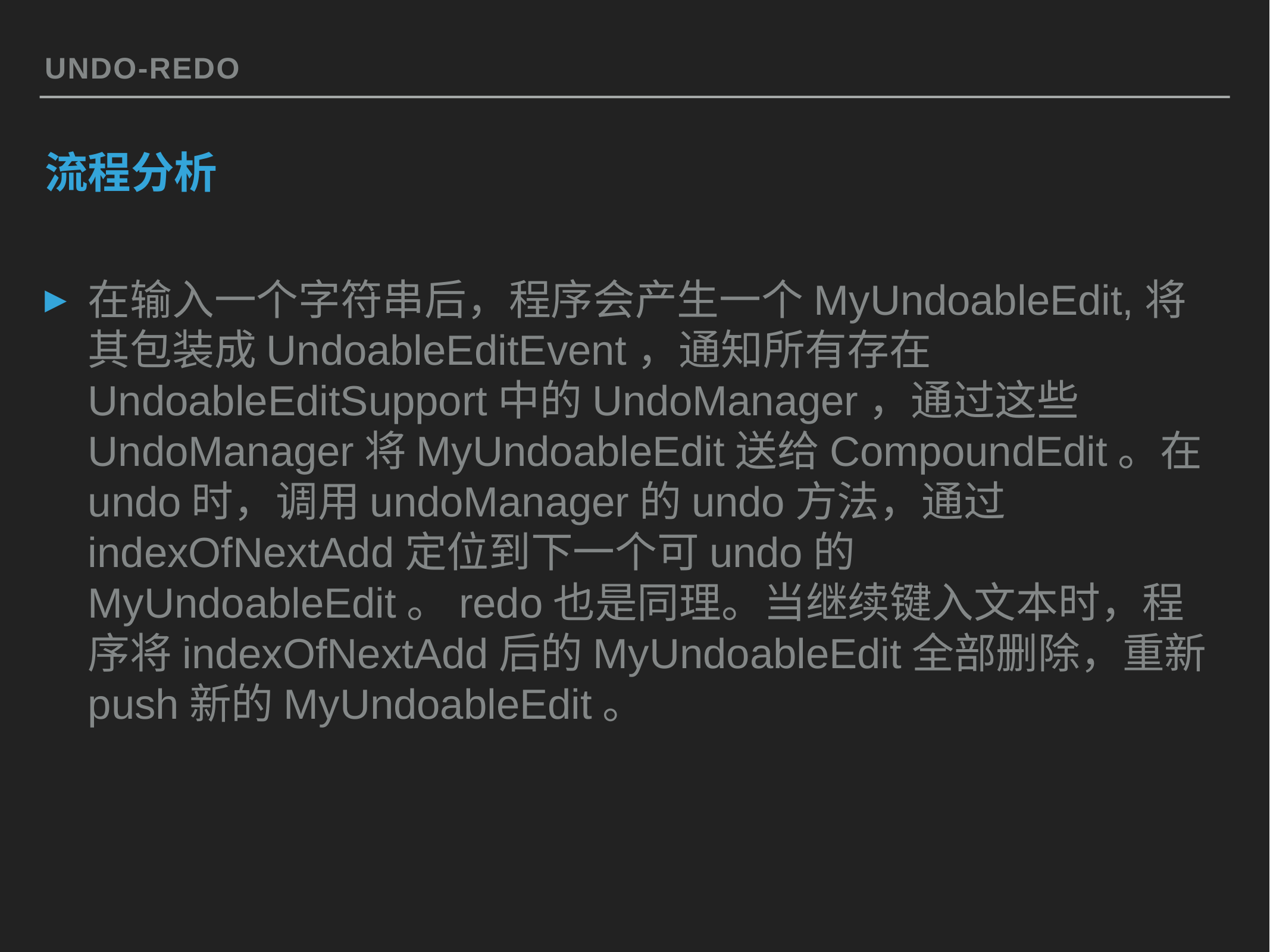

undo-redo
# 流程分析
在输入一个字符串后，程序会产生一个MyUndoableEdit,将其包装成UndoableEditEvent，通知所有存在UndoableEditSupport中的UndoManager，通过这些UndoManager将MyUndoableEdit送给CompoundEdit。在undo时，调用undoManager的undo方法，通过indexOfNextAdd定位到下一个可undo的MyUndoableEdit。redo也是同理。当继续键入文本时，程序将indexOfNextAdd后的MyUndoableEdit全部删除，重新push新的MyUndoableEdit。